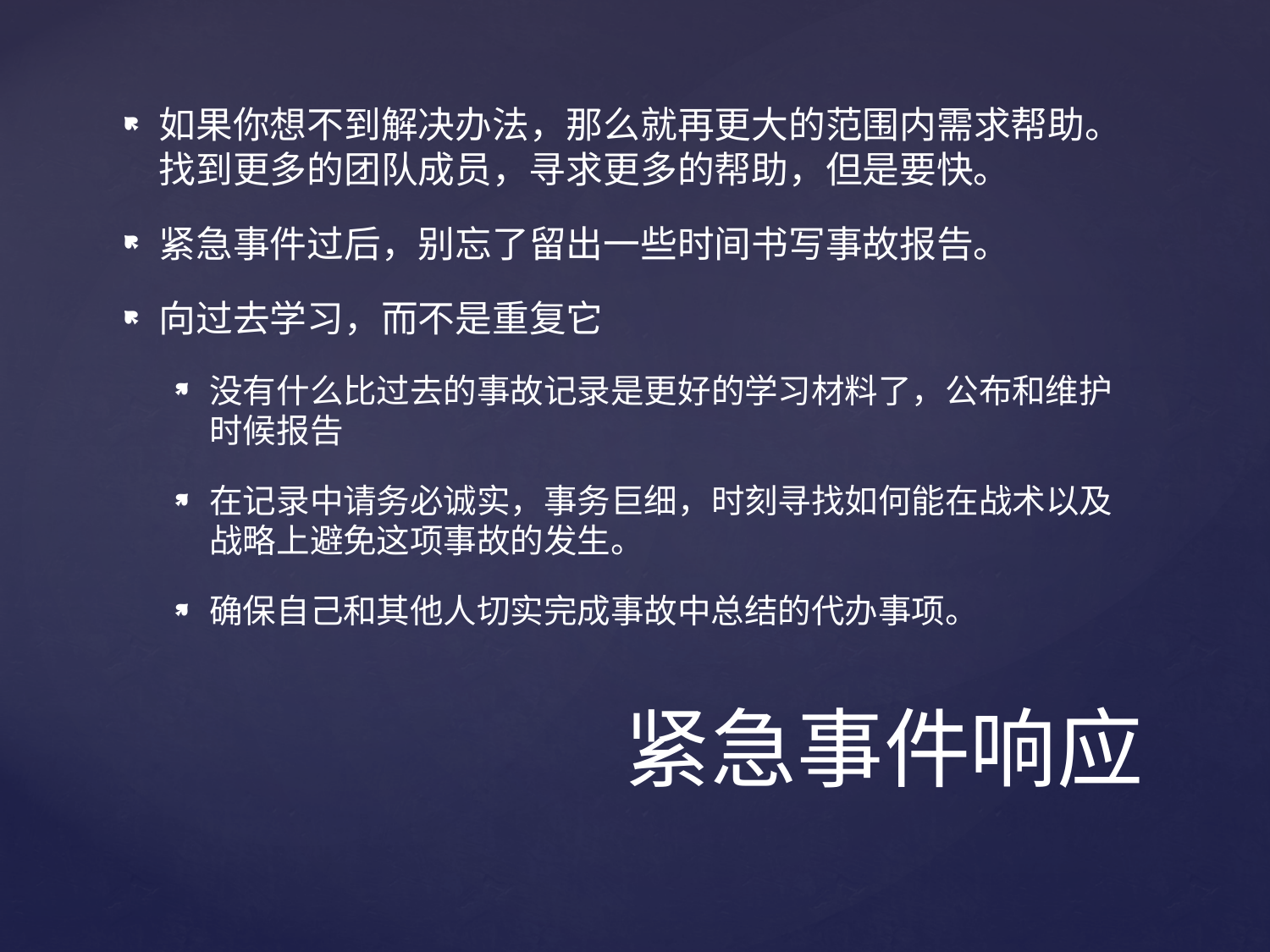

如果你想不到解决办法，那么就再更大的范围内需求帮助。找到更多的团队成员，寻求更多的帮助，但是要快。
紧急事件过后，别忘了留出一些时间书写事故报告。
向过去学习，而不是重复它
没有什么比过去的事故记录是更好的学习材料了，公布和维护时候报告
在记录中请务必诚实，事务巨细，时刻寻找如何能在战术以及战略上避免这项事故的发生。
确保自己和其他人切实完成事故中总结的代办事项。

# 紧急事件响应